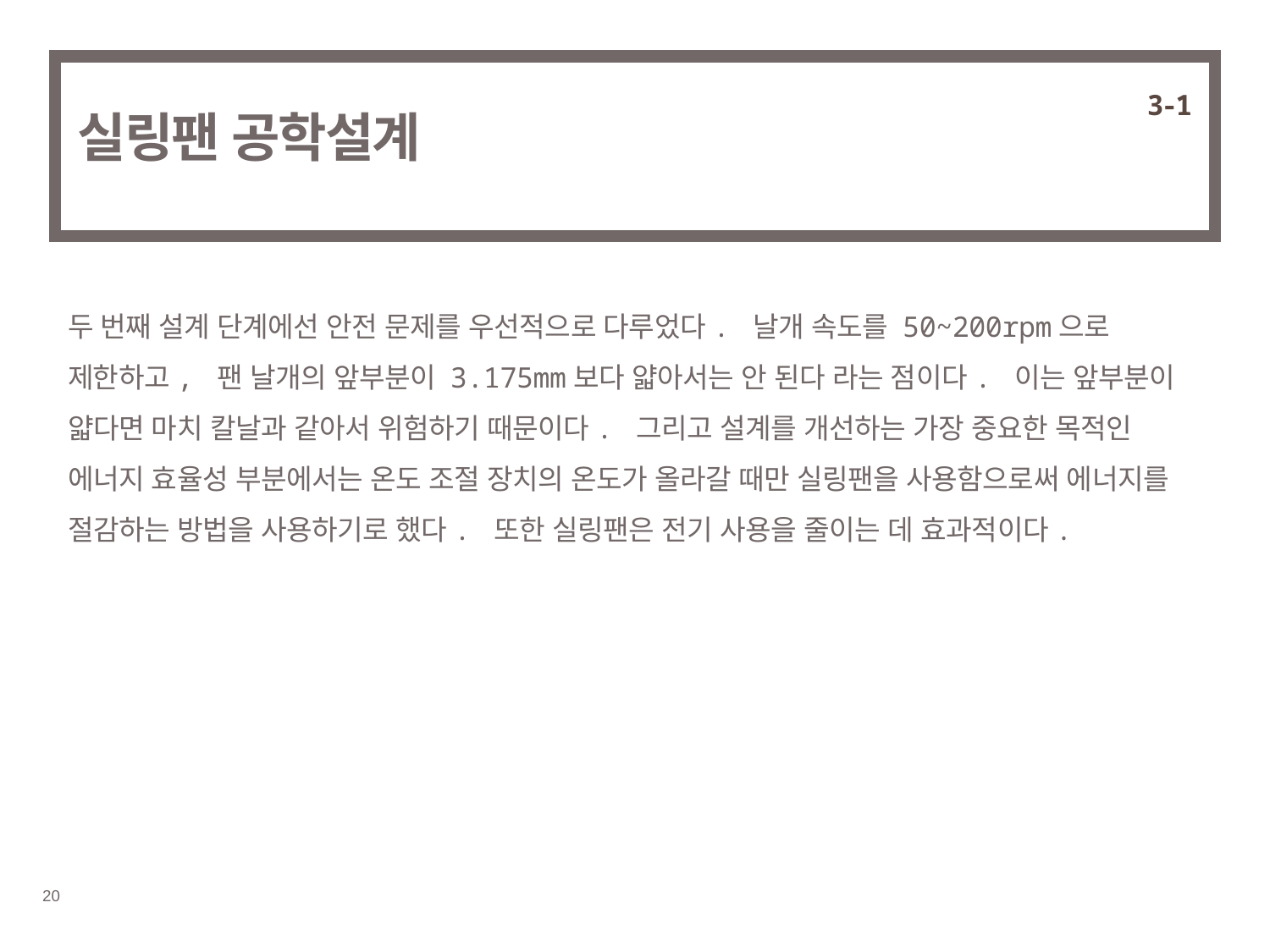

3-1

# 실링팬 공학설계
두 번째 설계 단계에선 안전 문제를 우선적으로 다루었다. 날개 속도를 50~200rpm으로 제한하고, 팬 날개의 앞부분이 3.175mm보다 얇아서는 안 된다 라는 점이다. 이는 앞부분이 얇다면 마치 칼날과 같아서 위험하기 때문이다. 그리고 설계를 개선하는 가장 중요한 목적인 에너지 효율성 부분에서는 온도 조절 장치의 온도가 올라갈 때만 실링팬을 사용함으로써 에너지를 절감하는 방법을 사용하기로 했다. 또한 실링팬은 전기 사용을 줄이는 데 효과적이다.